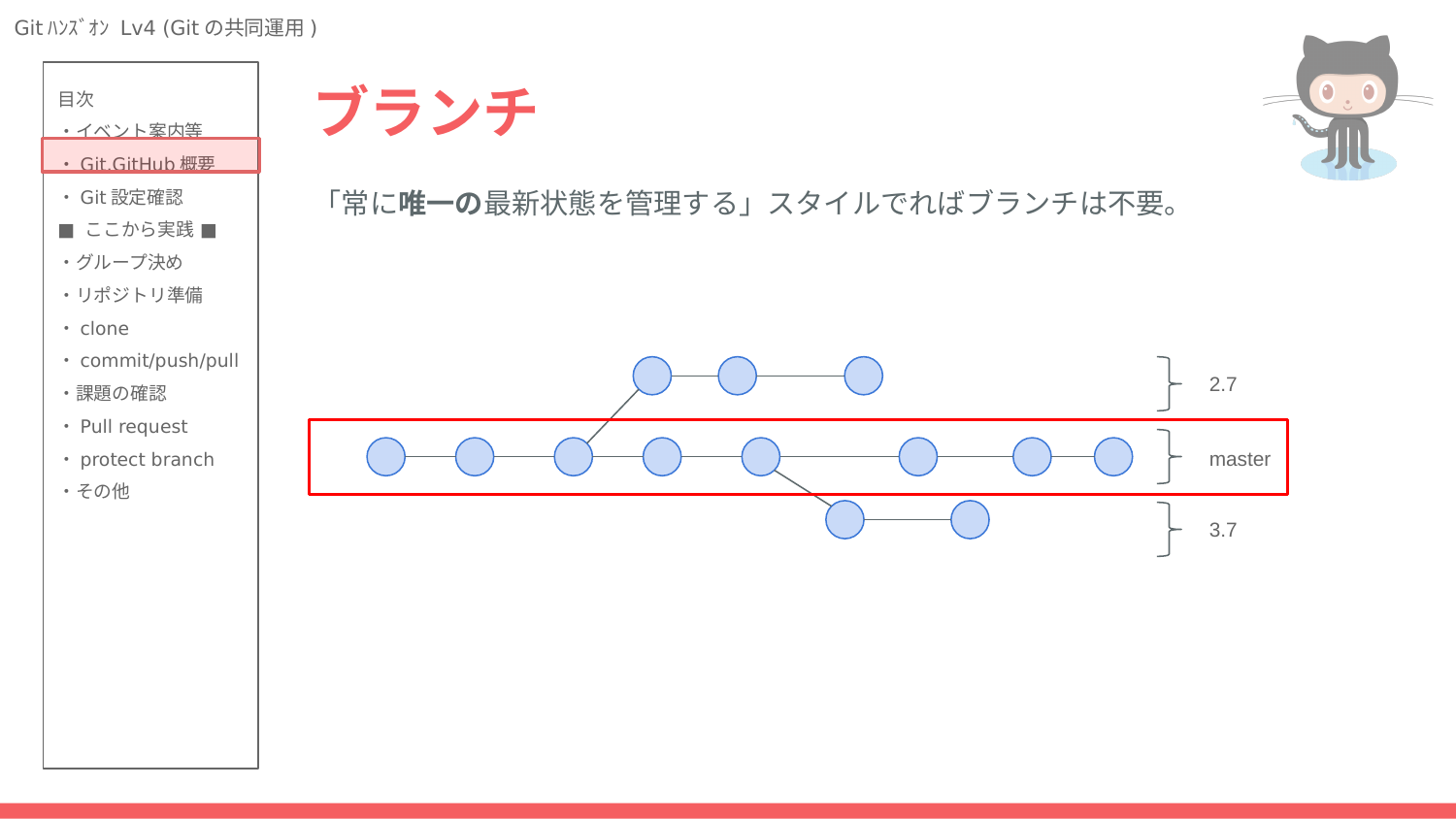

# ブランチ

「常に唯一の最新状態を管理する」スタイルでればブランチは不要。

2.7

master

3.7